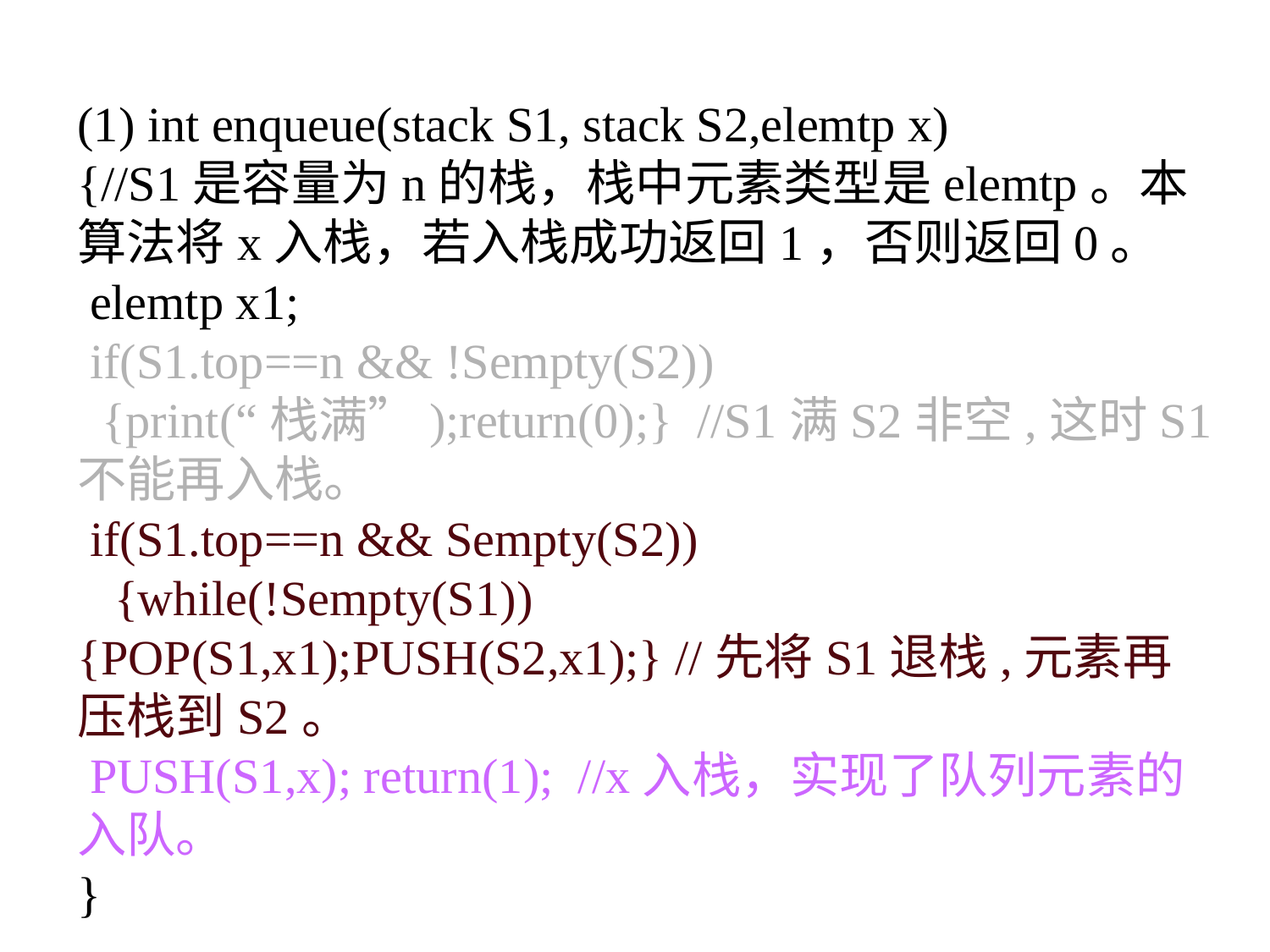

(1) int enqueue(stack S1, stack S2,elemtp x)
{//S1是容量为n的栈，栈中元素类型是elemtp。本算法将x入栈，若入栈成功返回1，否则返回0。
 elemtp x1;
 if(S1.top==n && !Sempty(S2))
  {print(“栈满”);return(0);}  //S1满S2非空,这时S1不能再入栈。
 if(S1.top==n && Sempty(S2))
   {while(!Sempty(S1)) {POP(S1,x1);PUSH(S2,x1);} //先将S1退栈,元素再压栈到S2。
 PUSH(S1,x); return(1);  //x入栈，实现了队列元素的入队。
}